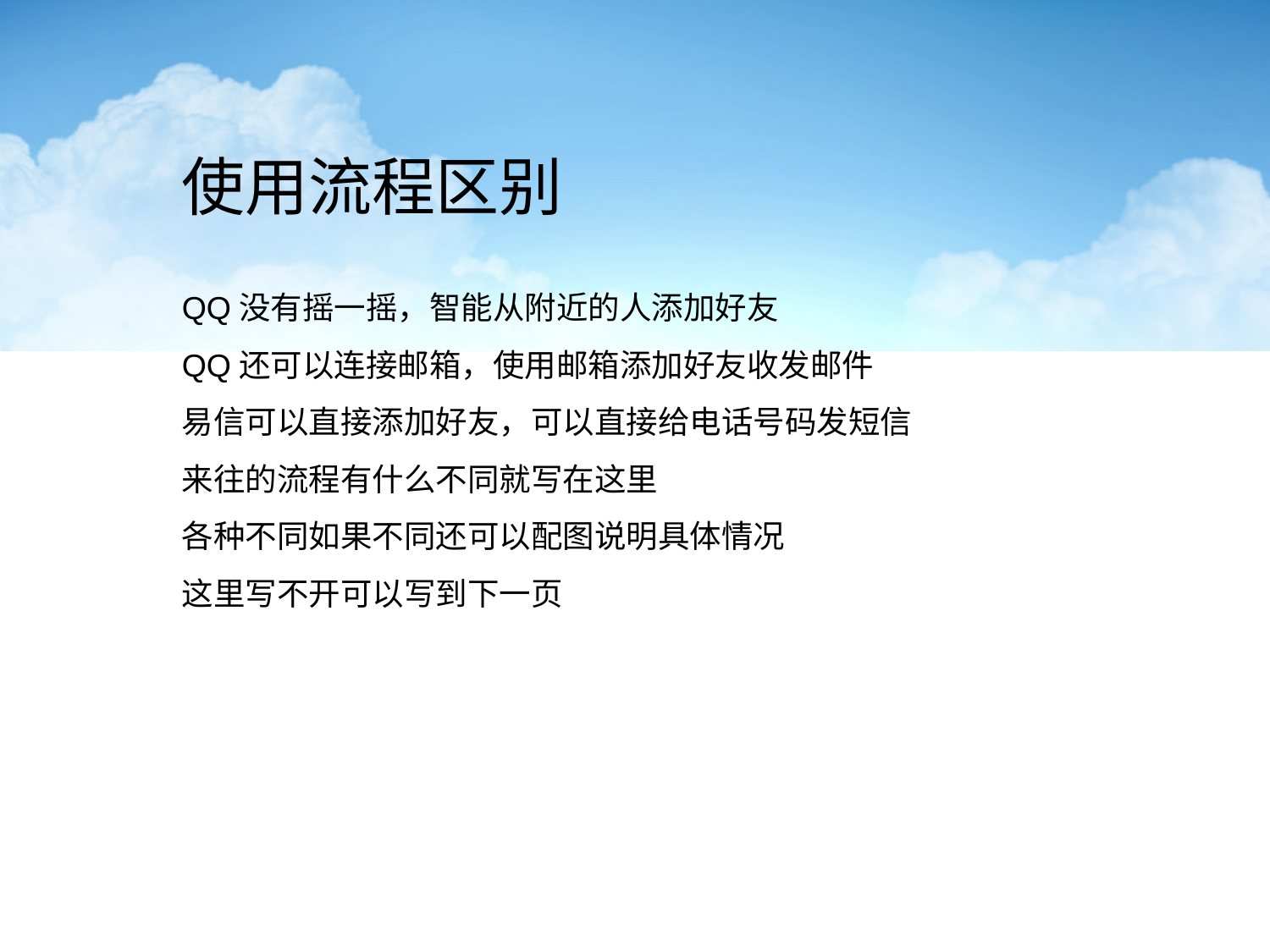

使用流程区别
QQ没有摇一摇，智能从附近的人添加好友
QQ还可以连接邮箱，使用邮箱添加好友收发邮件
易信可以直接添加好友，可以直接给电话号码发短信
来往的流程有什么不同就写在这里
各种不同如果不同还可以配图说明具体情况
这里写不开可以写到下一页